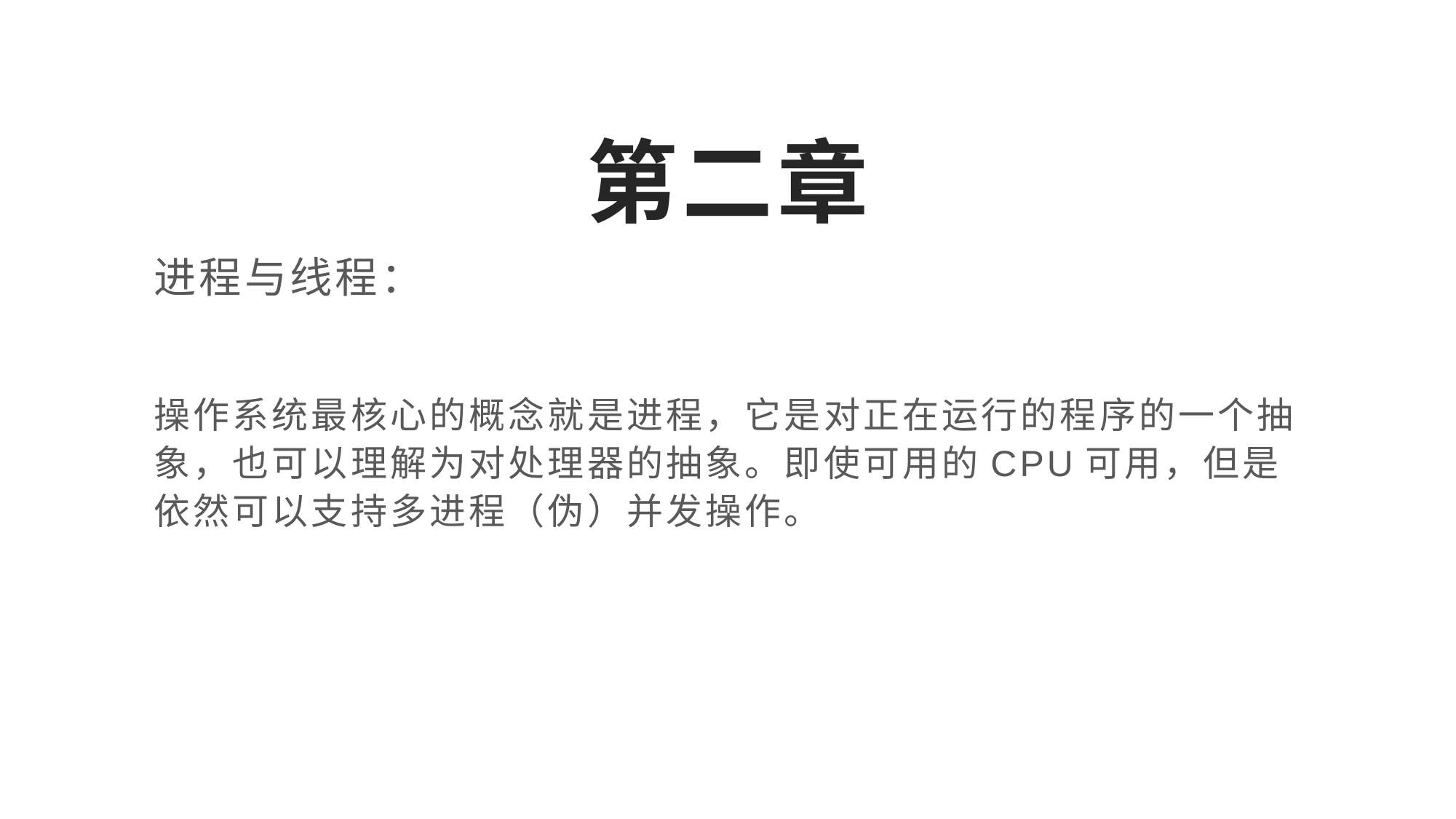

# 第二章
进程与线程：

操作系统最核心的概念就是进程，它是对正在运行的程序的一个抽象，也可以理解为对处理器的抽象。即使可用的CPU可用，但是依然可以支持多进程（伪）并发操作。